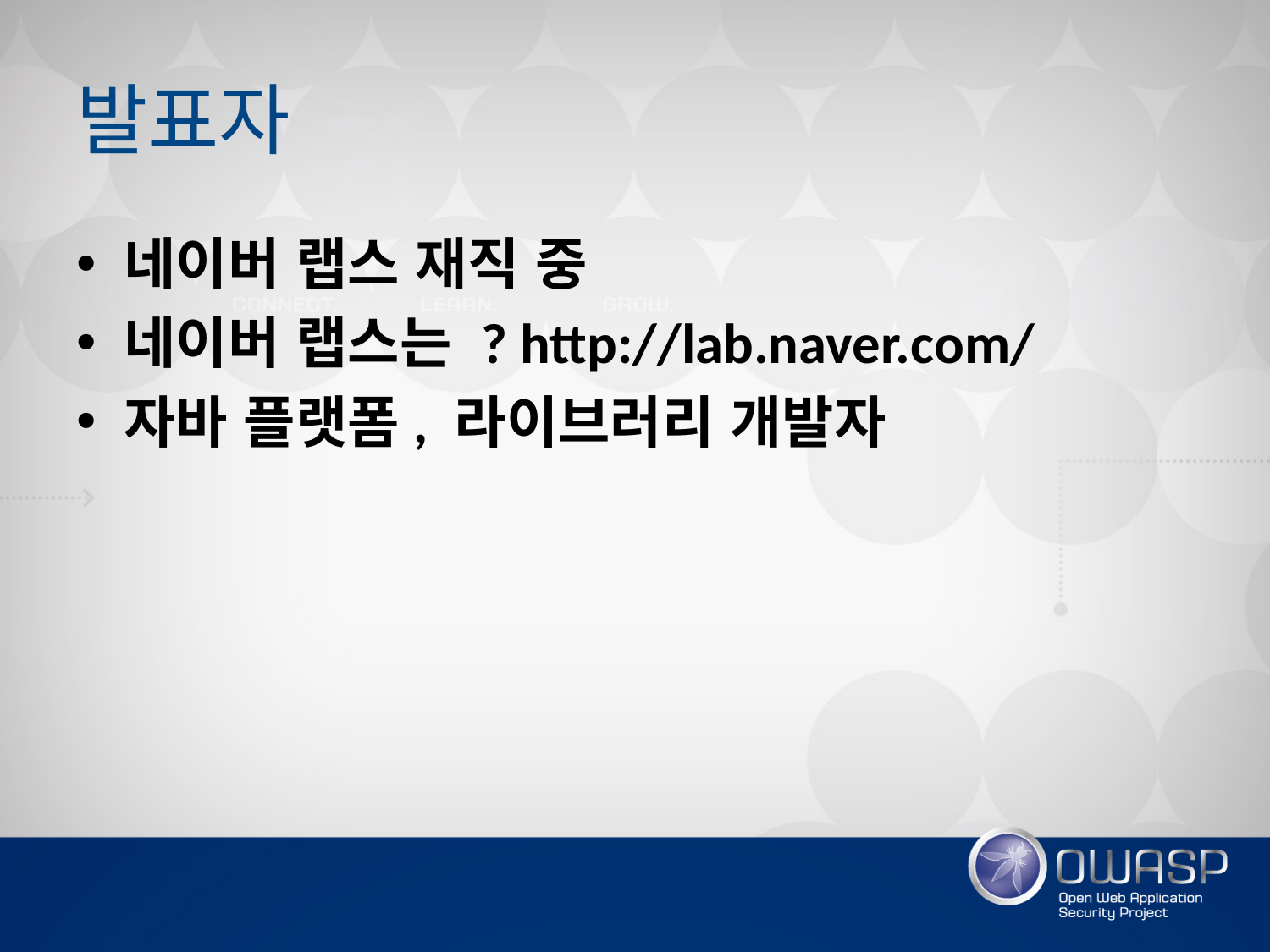

# 발표자
네이버 랩스 재직 중
네이버 랩스는 ? http://lab.naver.com/
자바 플랫폼, 라이브러리 개발자